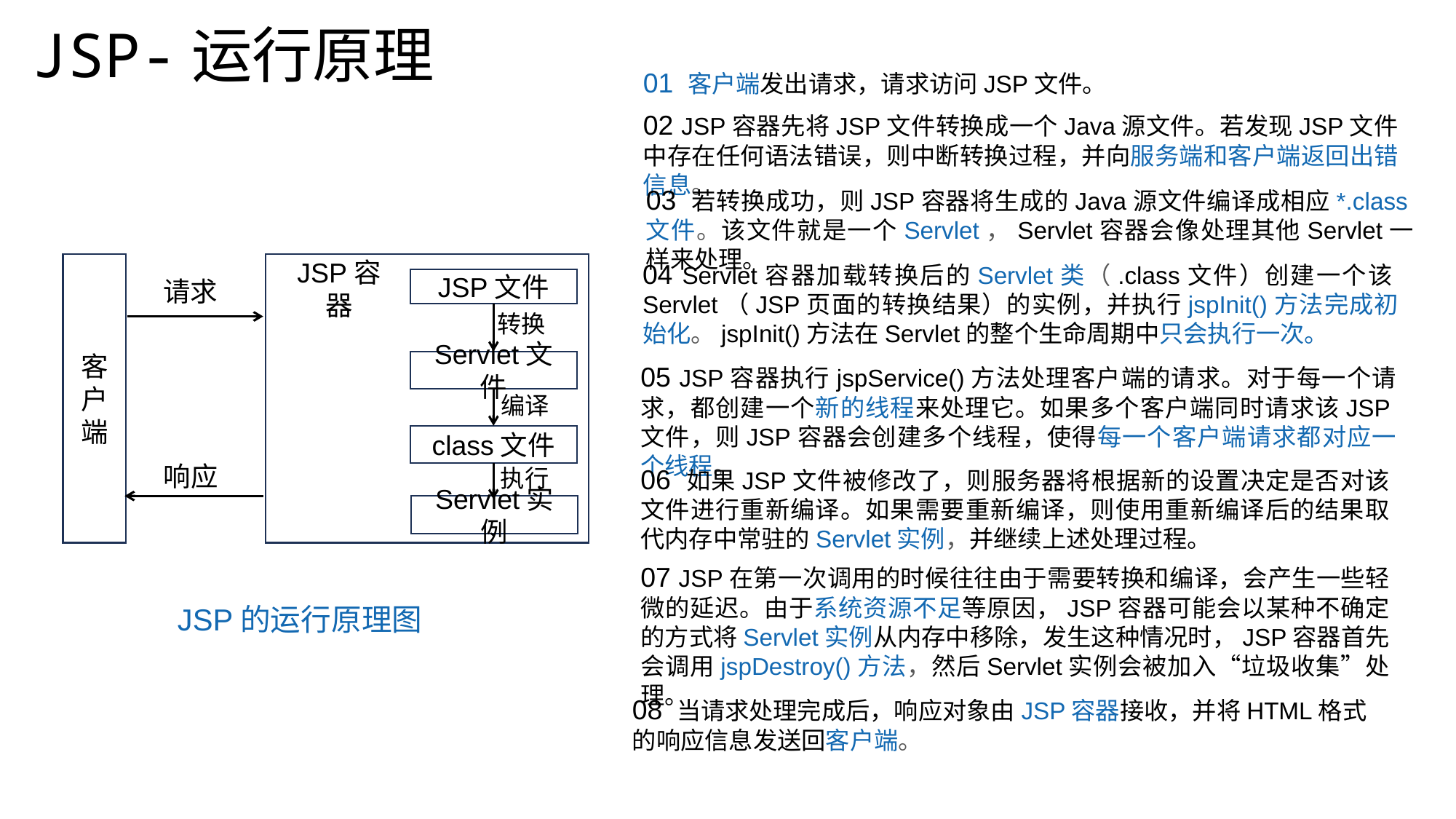

JSP-运行原理
01 客户端发出请求，请求访问JSP文件。
02 JSP容器先将JSP文件转换成一个Java源文件。若发现JSP文件中存在任何语法错误，则中断转换过程，并向服务端和客户端返回出错信息。
03 若转换成功，则JSP容器将生成的Java源文件编译成相应*.class文件。该文件就是一个Servlet，Servlet容器会像处理其他Servlet一样来处理。
04 Servlet容器加载转换后的Servlet类（.class文件）创建一个该Servlet（JSP页面的转换结果）的实例，并执行jspInit()方法完成初始化。jspInit()方法在Servlet的整个生命周期中只会执行一次。
客户端

JSP容器
请求
JSP文件
转换
Servlet文件
05 JSP容器执行jspService()方法处理客户端的请求。对于每一个请求，都创建一个新的线程来处理它。如果多个客户端同时请求该JSP文件，则JSP容器会创建多个线程，使得每一个客户端请求都对应一个线程。
编译
class文件
响应
06 如果JSP文件被修改了，则服务器将根据新的设置决定是否对该文件进行重新编译。如果需要重新编译，则使用重新编译后的结果取代内存中常驻的Servlet实例，并继续上述处理过程。
执行
Servlet实例
07 JSP在第一次调用的时候往往由于需要转换和编译，会产生一些轻微的延迟。由于系统资源不足等原因，JSP容器可能会以某种不确定的方式将Servlet实例从内存中移除，发生这种情况时，JSP容器首先会调用jspDestroy()方法，然后Servlet实例会被加入“垃圾收集”处理。
JSP的运行原理图
08 当请求处理完成后，响应对象由JSP容器接收，并将HTML格式的响应信息发送回客户端。